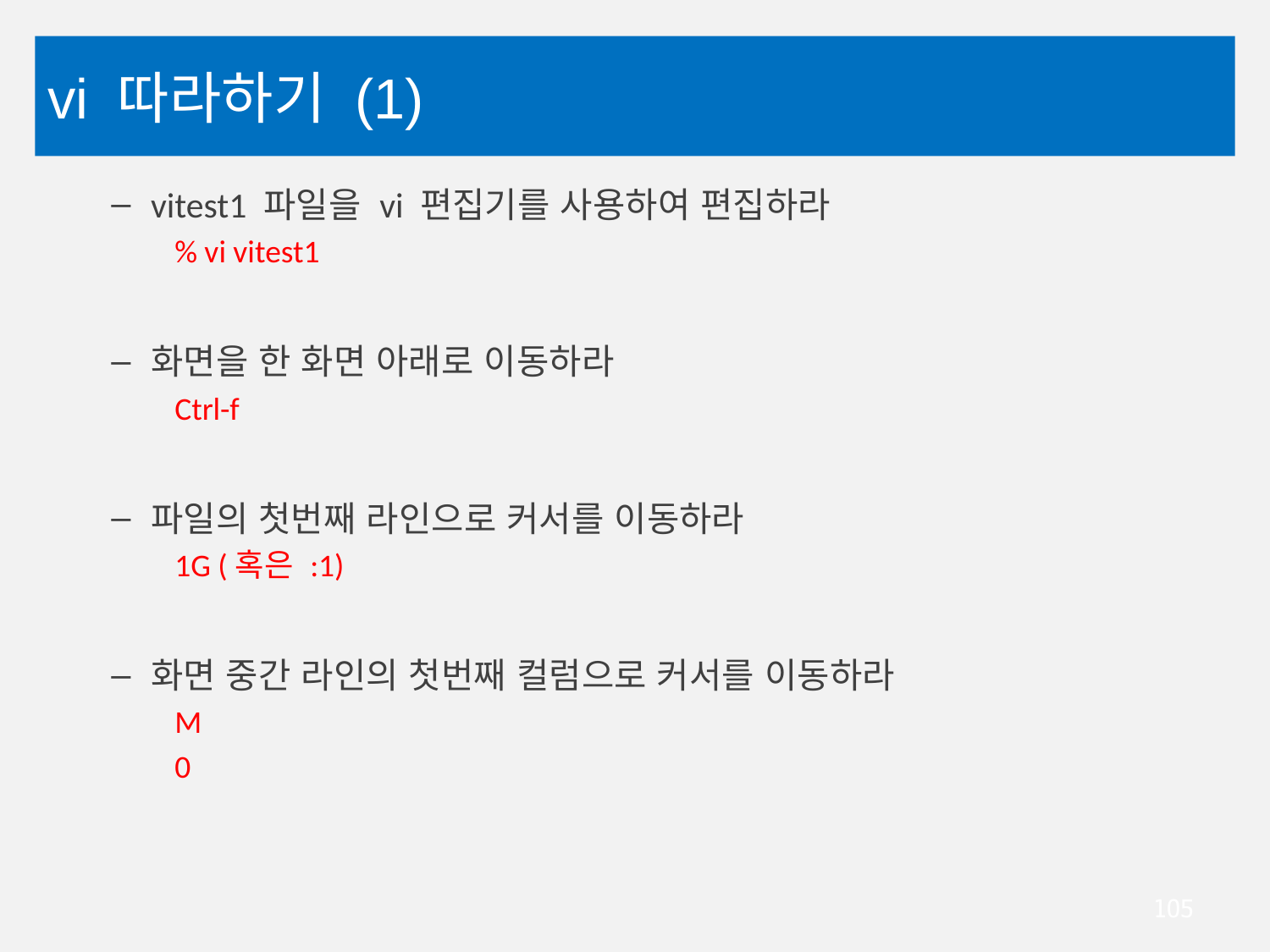

# vi 따라하기 (1)
vitest1 파일을 vi 편집기를 사용하여 편집하라
% vi vitest1

화면을 한 화면 아래로 이동하라
Ctrl-f

파일의 첫번째 라인으로 커서를 이동하라
1G (혹은 :1)

화면 중간 라인의 첫번째 컬럼으로 커서를 이동하라
M
0
105